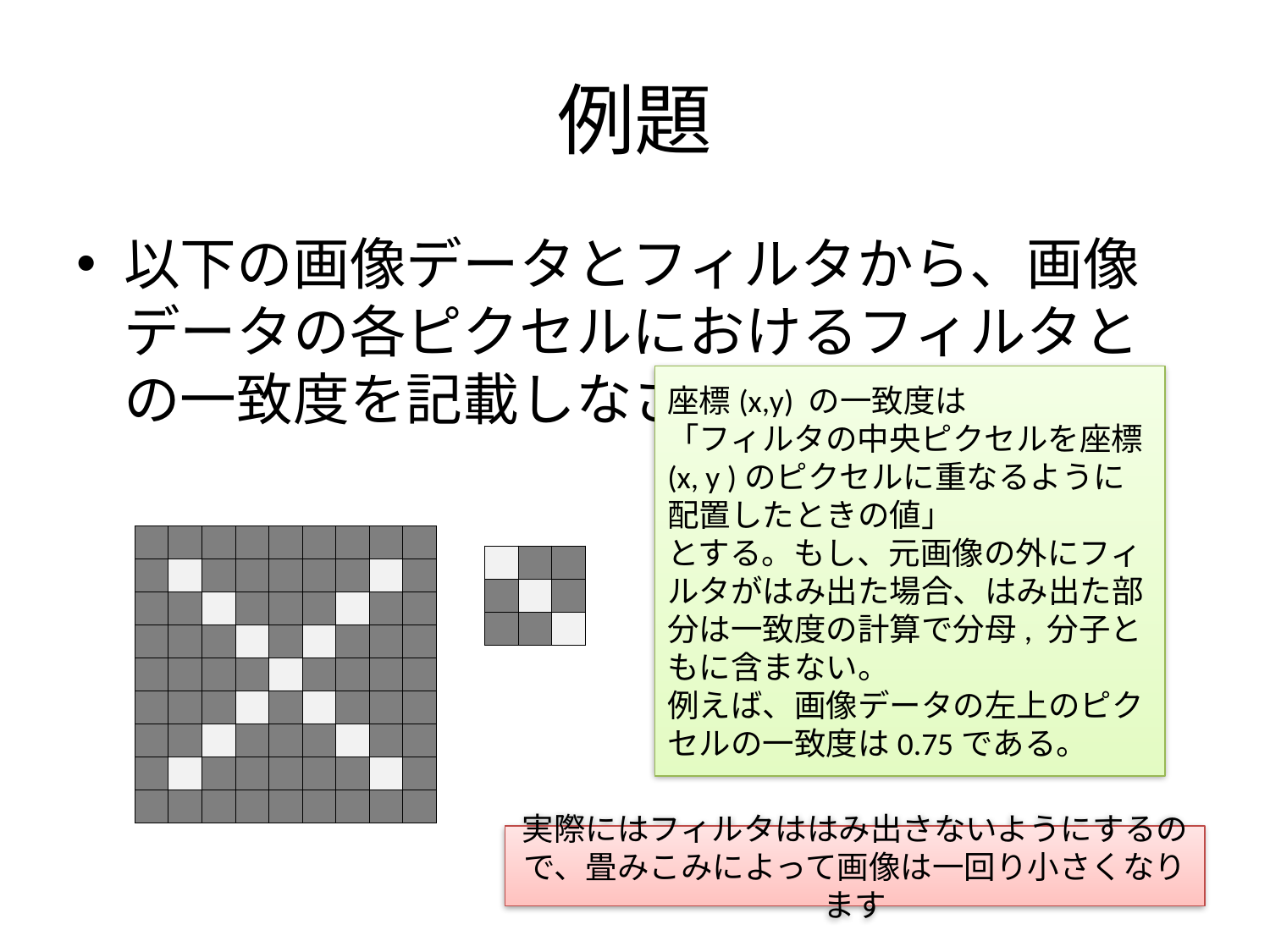

# 例題
以下の画像データとフィルタから、画像データの各ピクセルにおけるフィルタとの一致度を記載しなさい
座標(x,y) の一致度は
「フィルタの中央ピクセルを座標(x, y )のピクセルに重なるように配置したときの値」
とする。もし、元画像の外にフィルタがはみ出た場合、はみ出た部分は一致度の計算で分母, 分子ともに含まない。
例えば、画像データの左上のピクセルの一致度は0.75である。
|  |  |  |  |  |  |  |  |  |
| --- | --- | --- | --- | --- | --- | --- | --- | --- |
|  |  |  |  |  |  |  |  |  |
|  |  |  |  |  |  |  |  |  |
|  |  |  |  |  |  |  |  |  |
|  |  |  |  |  |  |  |  |  |
|  |  |  |  |  |  |  |  |  |
|  |  |  |  |  |  |  |  |  |
|  |  |  |  |  |  |  |  |  |
|  |  |  |  |  |  |  |  |  |
|  |  |  |
| --- | --- | --- |
|  |  |  |
|  |  |  |
実際にはフィルタははみ出さないようにするので、畳みこみによって画像は一回り小さくなります